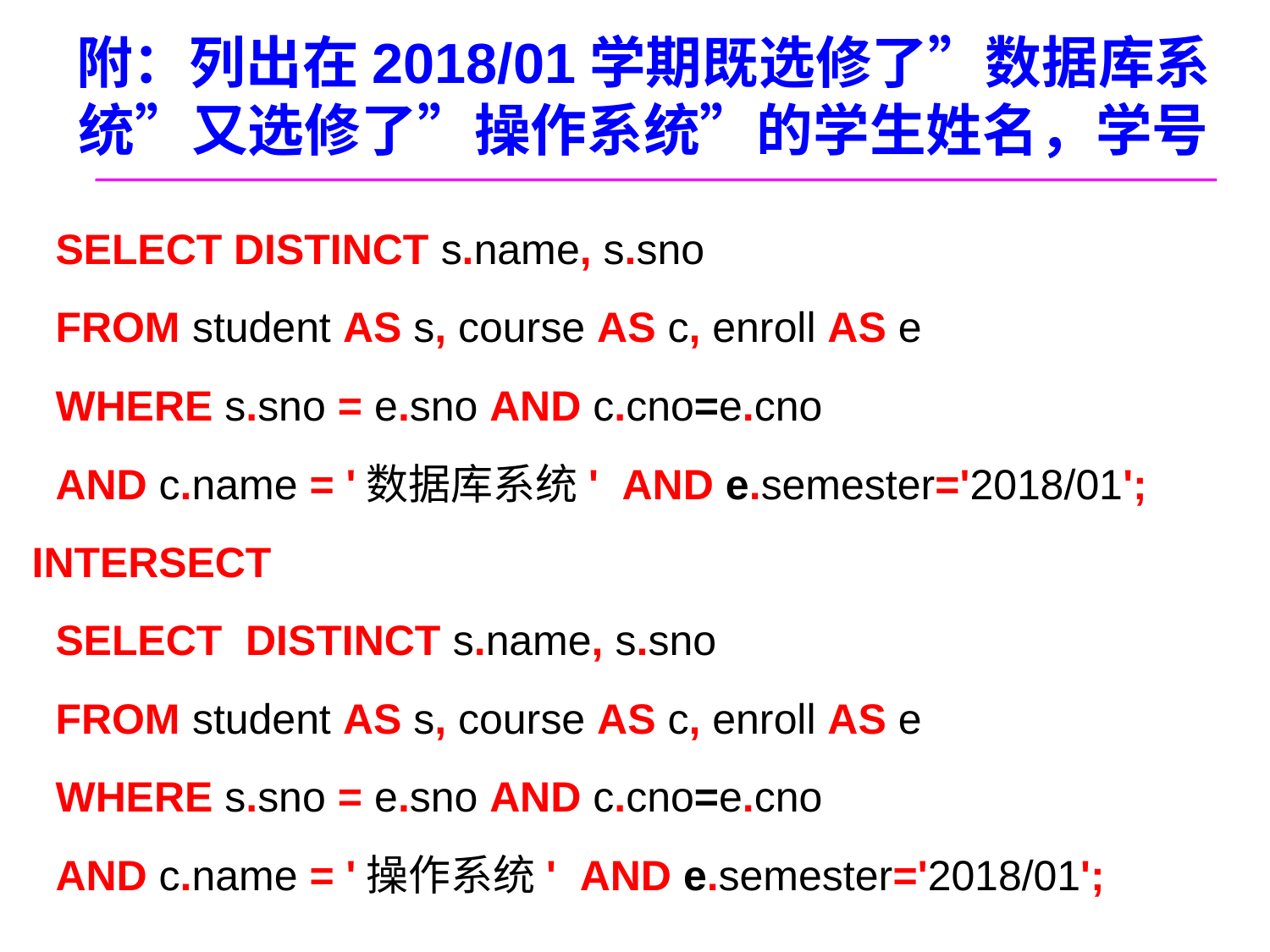

# 附：列出在2018/01学期既选修了”数据库系统”又选修了”操作系统”的学生姓名，学号
   SELECT DISTINCT s.name, s.sno
   FROM student AS s, course AS c, enroll AS e
   WHERE s.sno = e.sno AND c.cno=e.cno
   AND c.name = '数据库系统'  AND e.semester='2018/01';
 INTERSECT
   SELECT  DISTINCT s.name, s.sno
   FROM student AS s, course AS c, enroll AS e
   WHERE s.sno = e.sno AND c.cno=e.cno
   AND c.name = '操作系统'  AND e.semester='2018/01';